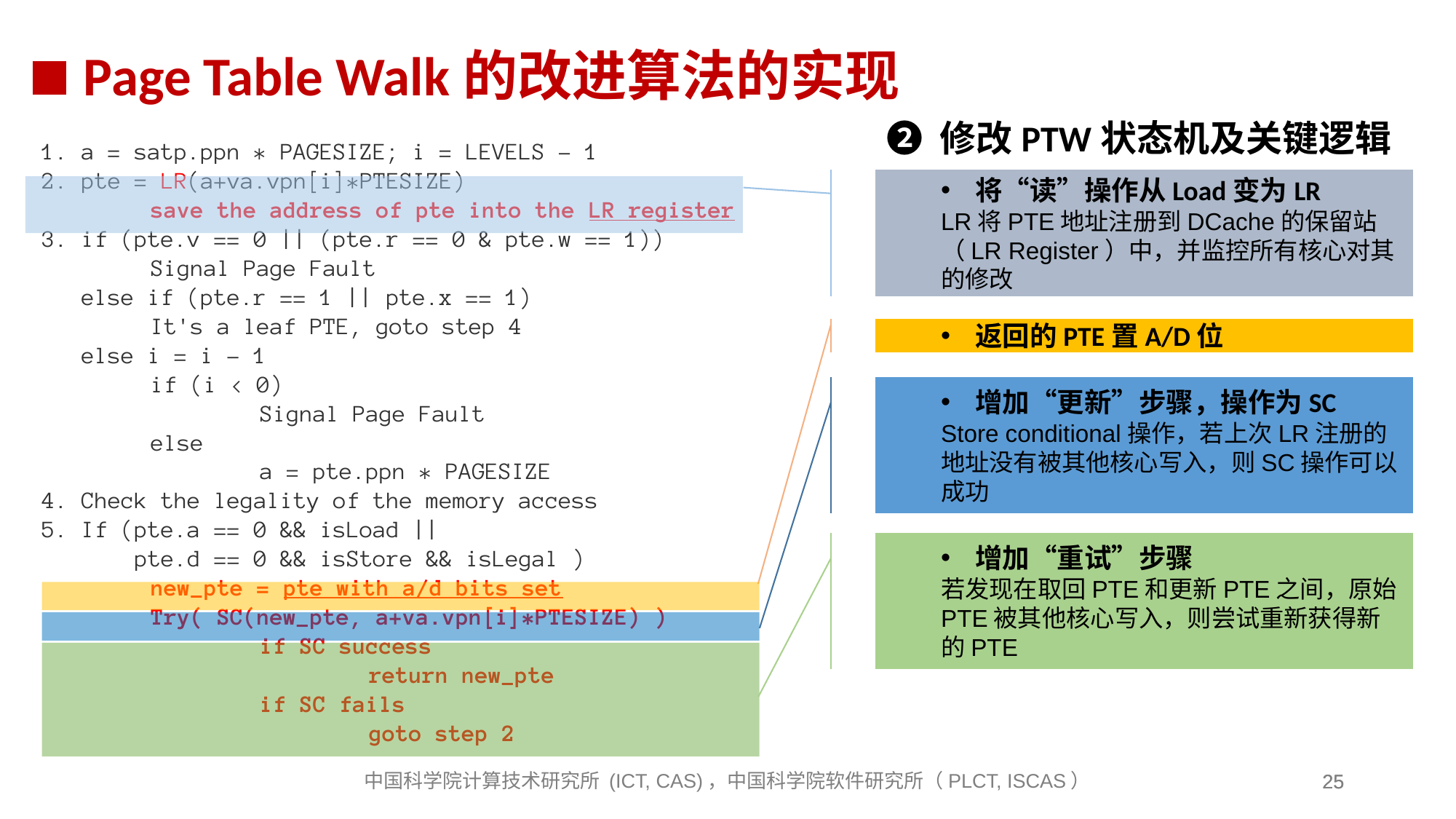

# Page Table Walk的改进算法的实现
❷ 修改PTW状态机及关键逻辑
1. a = satp.ppn * PAGESIZE; i = LEVELS - 1
2. pte = LR(a+va.vpn[i]*PTESIZE)
	save the address of pte into the LR register
3. if (pte.v == 0 || (pte.r == 0 & pte.w == 1))
	Signal Page Fault
   else if (pte.r == 1 || pte.x == 1)
	It's a leaf PTE, goto step 4
   else i = i - 1
	if (i < 0)
		Signal Page Fault
	else
		a = pte.ppn * PAGESIZE
4. Check the legality of the memory access
5. If (pte.a == 0 && isLoad ||
       pte.d == 0 && isStore && isLegal )
	new_pte = pte with a/d bits set
	Try( SC(new_pte, a+va.vpn[i]*PTESIZE) )
		if SC success
			return new_pte
		if SC fails
			goto step 2

将“读”操作从Load变为LR
LR将PTE地址注册到DCache的保留站（LR Register）中，并监控所有核心对其的修改

返回的PTE置A/D位
增加“更新”步骤，操作为SC
Store conditional操作，若上次LR注册的地址没有被其他核心写入，则SC操作可以成功
增加“重试”步骤
若发现在取回PTE和更新PTE之间，原始PTE被其他核心写入，则尝试重新获得新的PTE